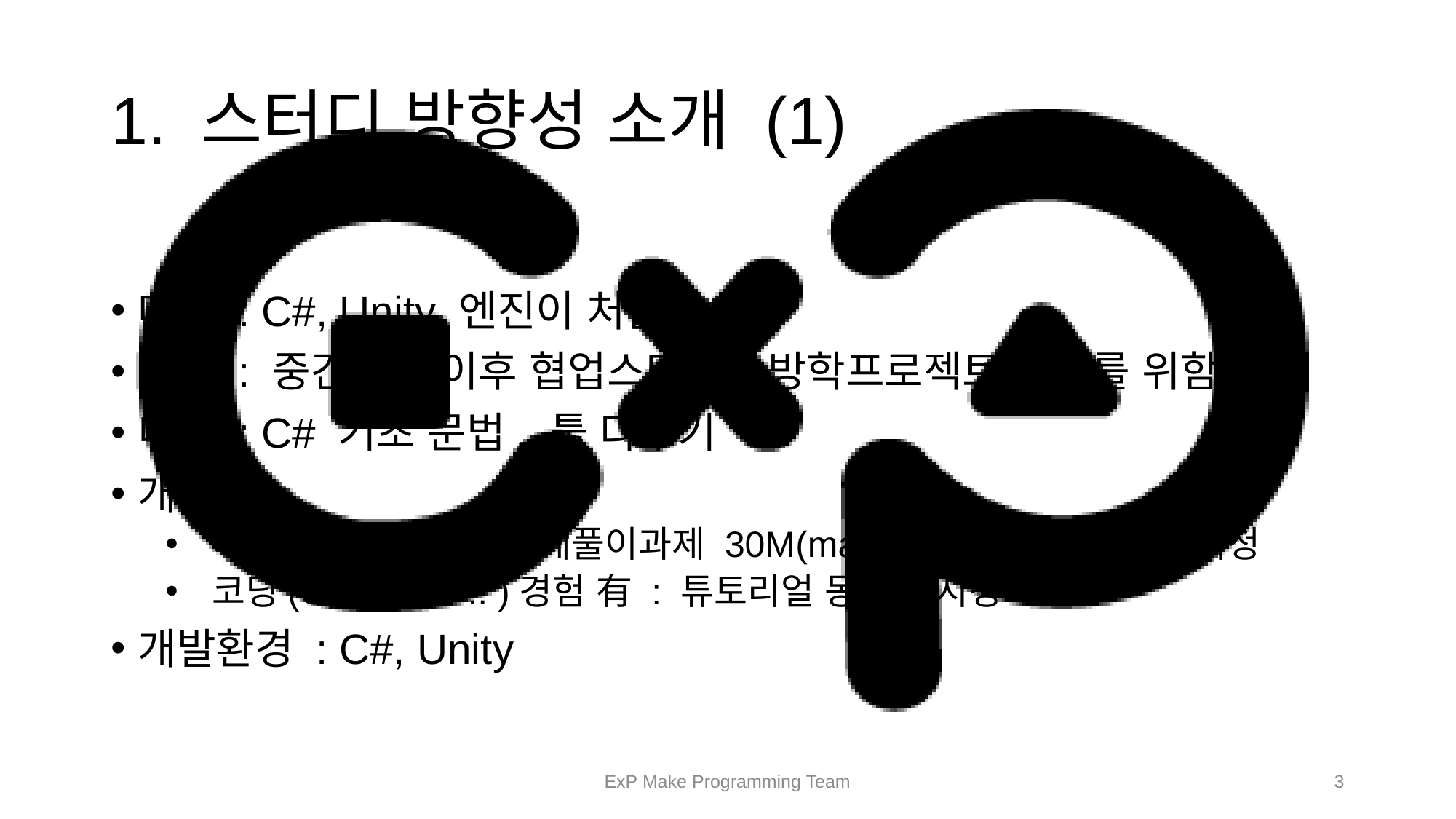

# 1. 스터디 방향성 소개 (1)

대상 : C#, Unity 엔진이 처음인 분.
목적 : 중간고사 이후 협업스터디, 방학프로젝트 참여를 위함.
내용 : C# 기초 문법, 툴 다루기
개요 :
 매주 화요일 1H + 문제풀이과제 30M(max) + 튜토리얼 동영상 시청
 코딩(C, C++ or .. )경험 有 : 튜토리얼 동영상 시청
개발환경 : C#, Unity
ExP Make Programming Team
3